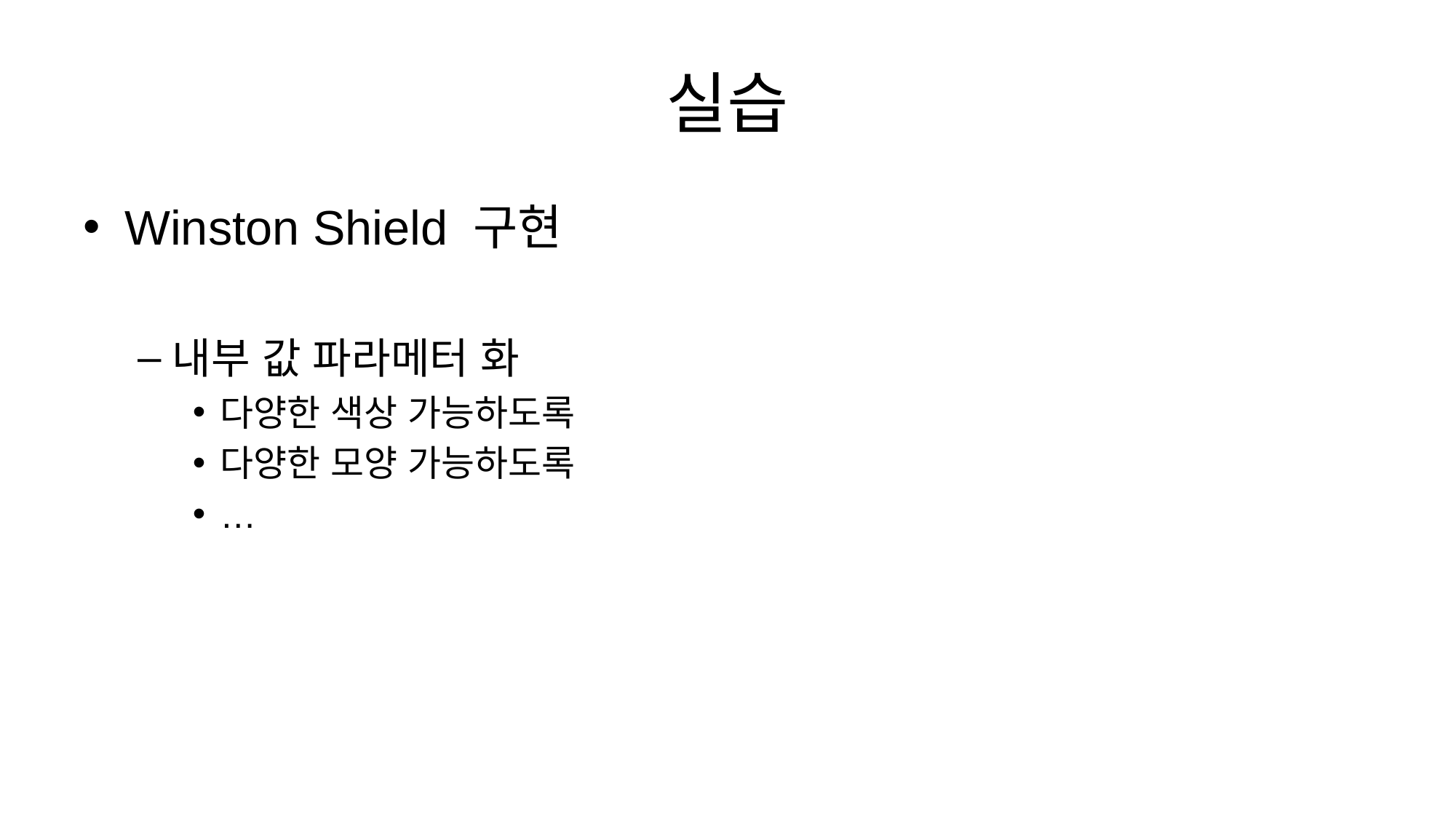

# 실습
Winston Shield 구현

내부 값 파라메터 화
다양한 색상 가능하도록
다양한 모양 가능하도록
…